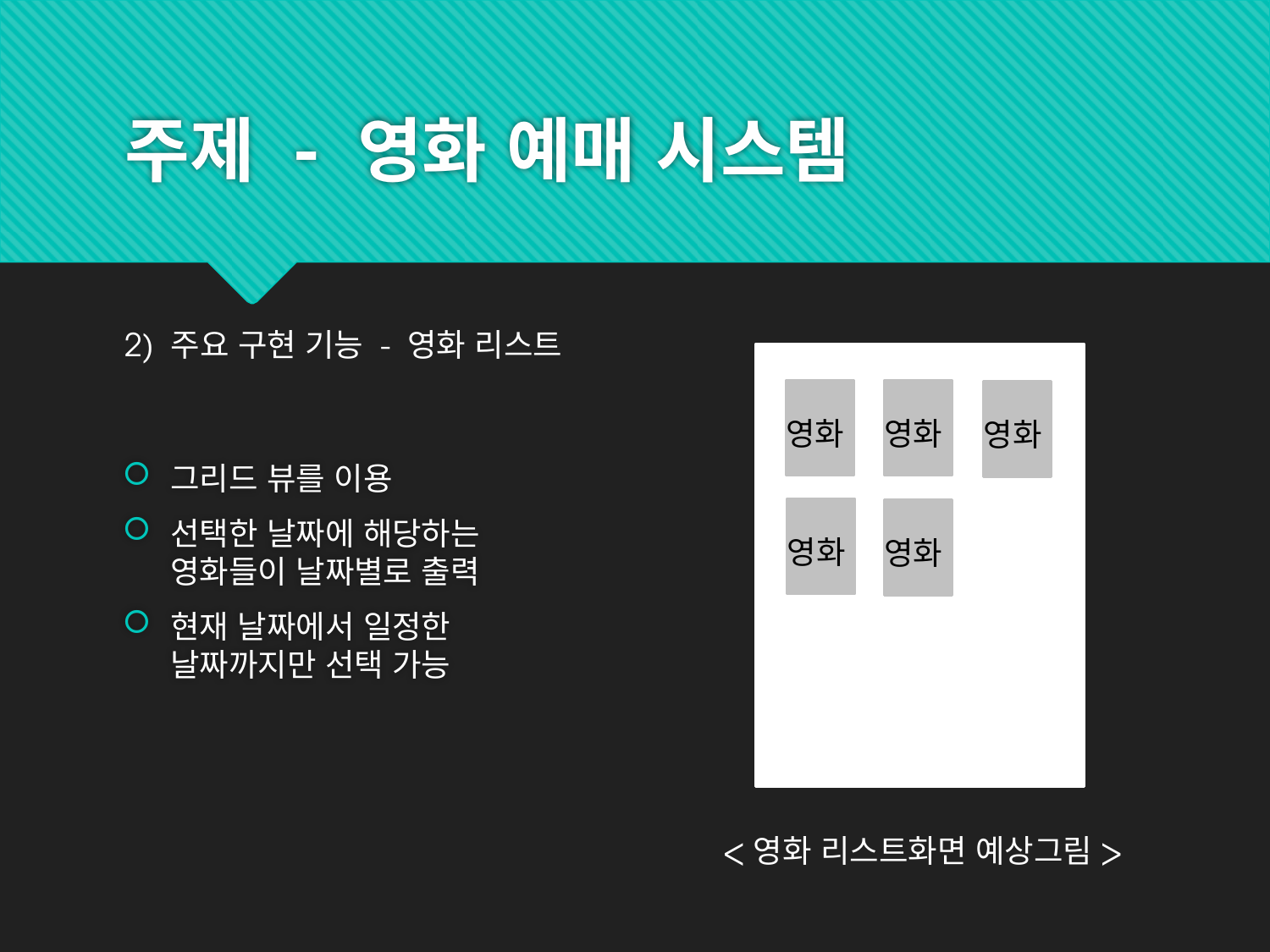

# 주제 - 영화 예매 시스템
2) 주요 구현 기능 - 영화 리스트

영화
영화
영화
그리드 뷰를 이용
선택한 날짜에 해당하는 영화들이 날짜별로 출력
현재 날짜에서 일정한 날짜까지만 선택 가능

영화
영화
<영화 리스트화면 예상그림>